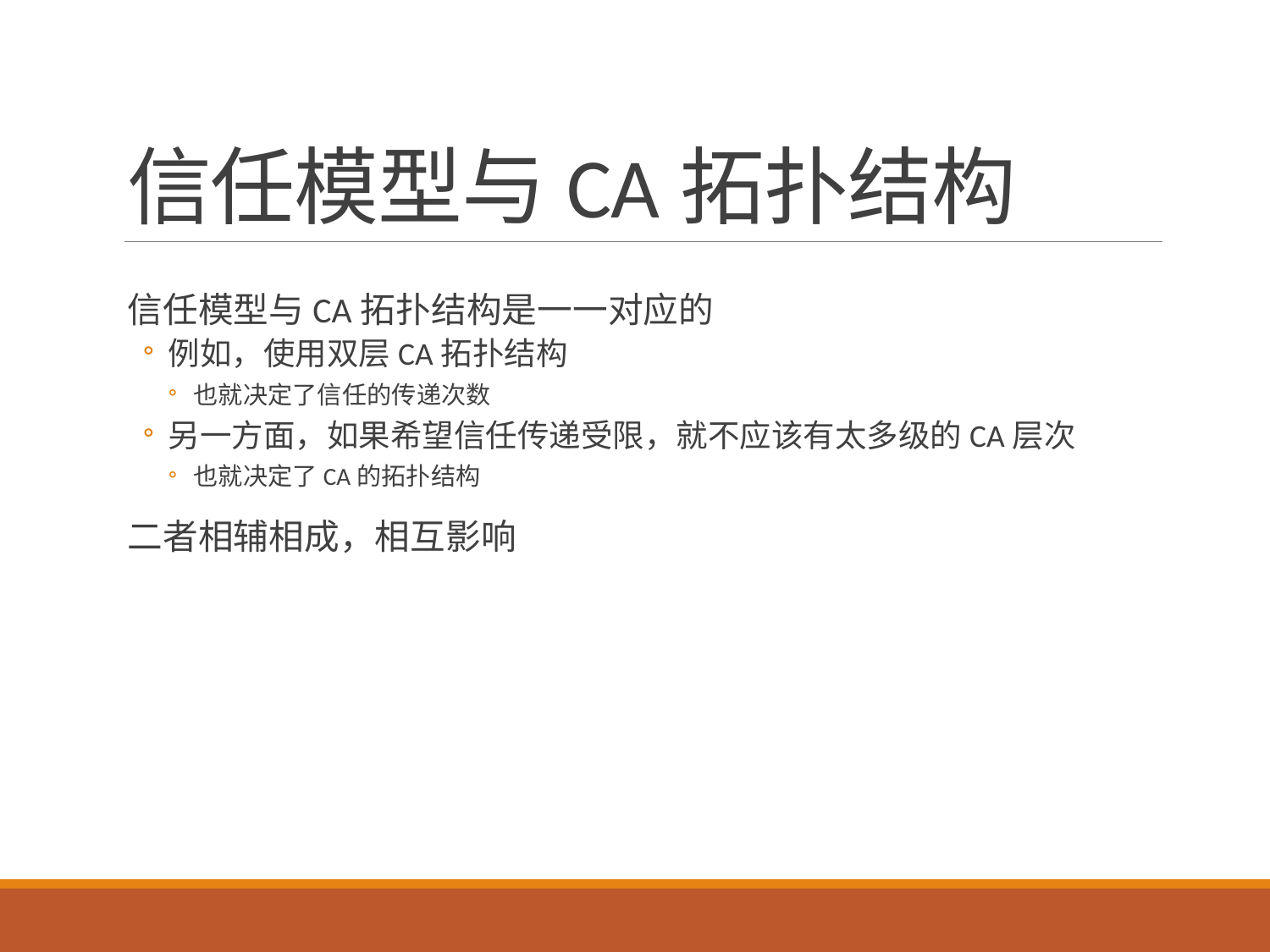

# 信任模型与CA拓扑结构
信任模型与CA拓扑结构是一一对应的
例如，使用双层CA拓扑结构
也就决定了信任的传递次数
另一方面，如果希望信任传递受限，就不应该有太多级的CA层次
也就决定了CA的拓扑结构
二者相辅相成，相互影响
40